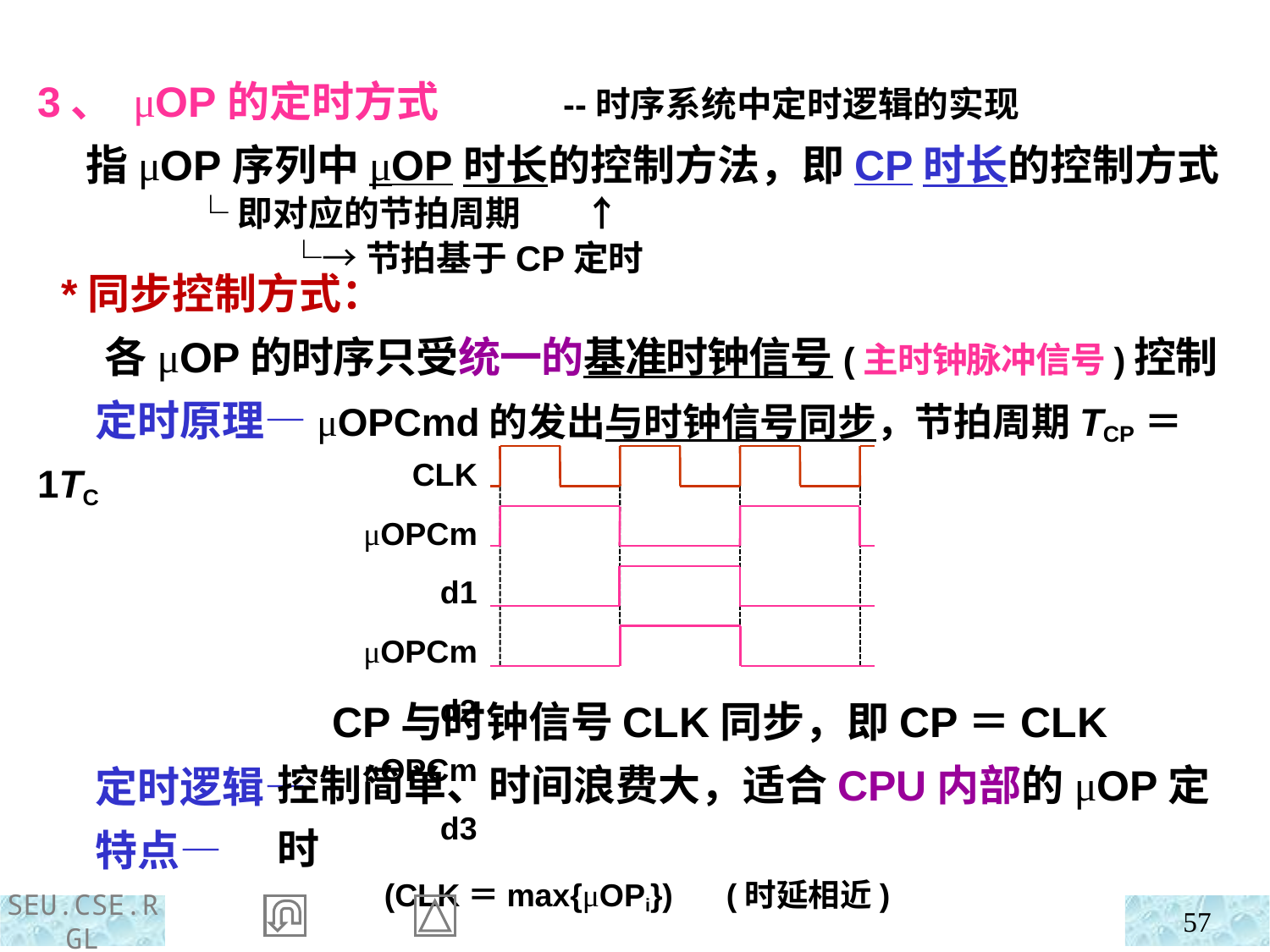

3、 μOP的定时方式            --时序系统中定时逻辑的实现
    指μOP序列中μOP时长的控制方法，即CP时长的控制方式
                    └即对应的节拍周期        ↑
                               └→节拍基于CP定时
  *同步控制方式：
      各μOP的时序只受统一的基准时钟信号(主时钟脉冲信号)控制
     定时原理—μOPCmd的发出与时钟信号同步，节拍周期TCP＝1TC

     定时逻辑—
     特点—
CLK
μOPCmd1
μOPCmd2
μOPCmd3

     CP与时钟信号CLK同步，即CP＝CLK
控制简单、时间浪费大，适合CPU内部的μOP定时
            (CLK＝max{μOPi})      (时延相近)

57